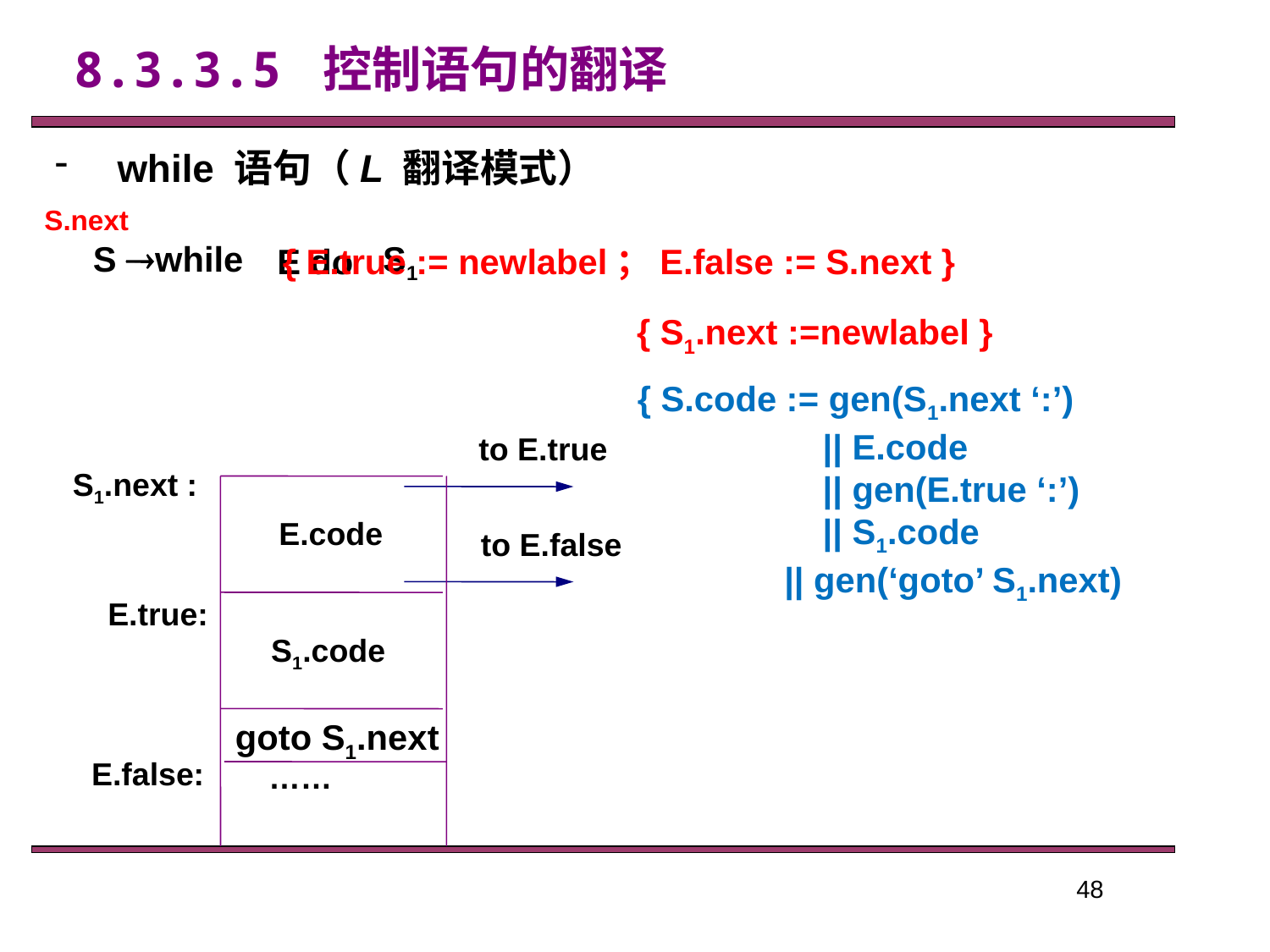

8.3.3.5 控制语句的翻译
   while 语句（L 翻译模式）
S.next
S →while
S1
E do
 { E.true := newlabel；E.false := S.next }
{ S1.next :=newlabel }
{ S.code := gen(S1.next ‘:’)
　　　　　|| E.code
　　　　　|| gen(E.true ‘:’)
　　　　　|| S1.code
　　　    || gen(‘goto’ S1.next)

to E.true
S1.next :

E.code
to E.false

E.true:

S1.code
goto S1.next

E.false:
……

48